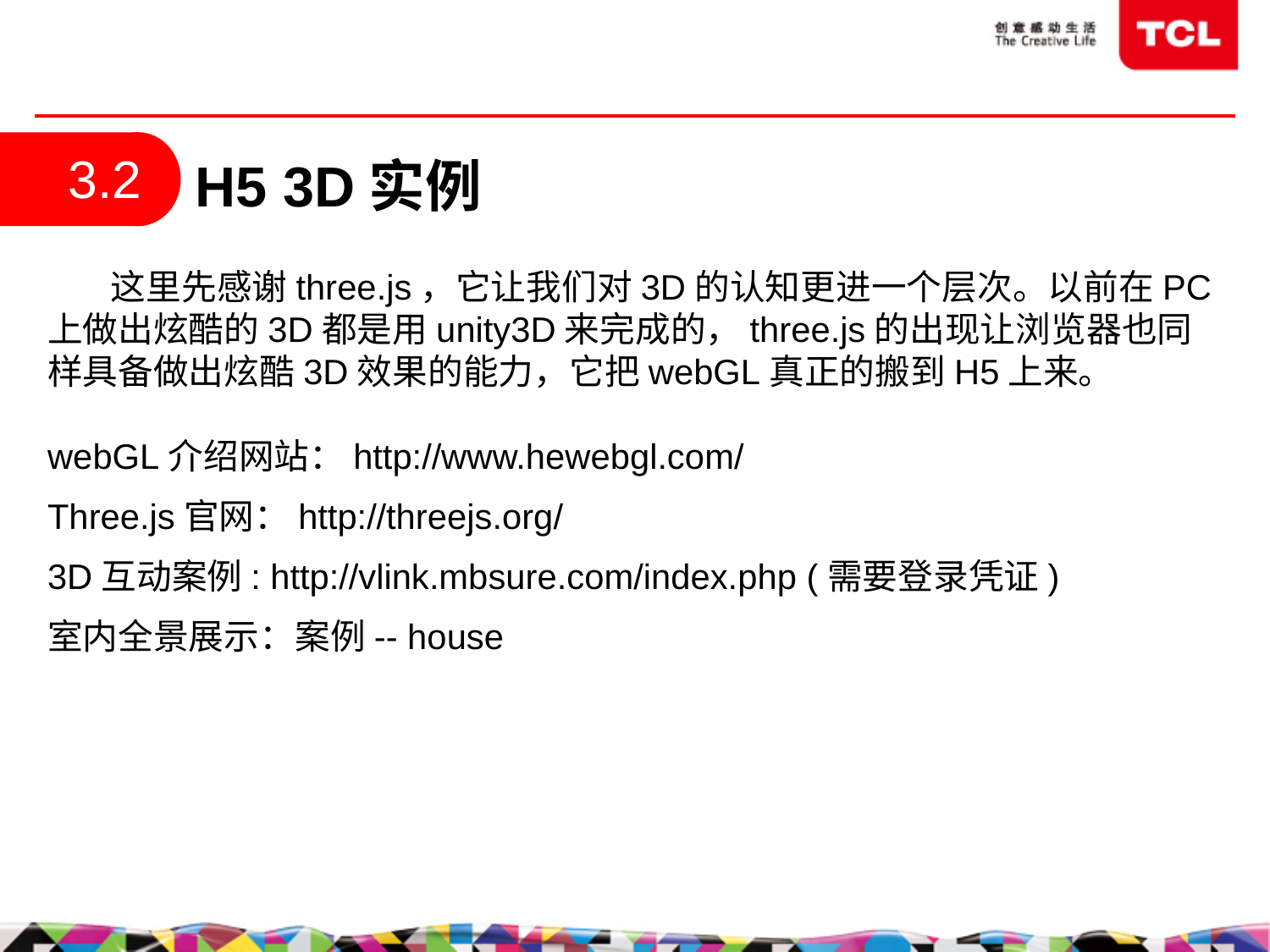

3.2
H5 3D实例
       这里先感谢three.js，它让我们对3D的认知更进一个层次。以前在PC上做出炫酷的3D都是用unity3D来完成的，three.js的出现让浏览器也同样具备做出炫酷3D效果的能力，它把webGL真正的搬到H5上来。

webGL介绍网站：http://www.hewebgl.com/
Three.js官网：http://threejs.org/
3D互动案例: http://vlink.mbsure.com/index.php (需要登录凭证)
室内全景展示：案例-- house